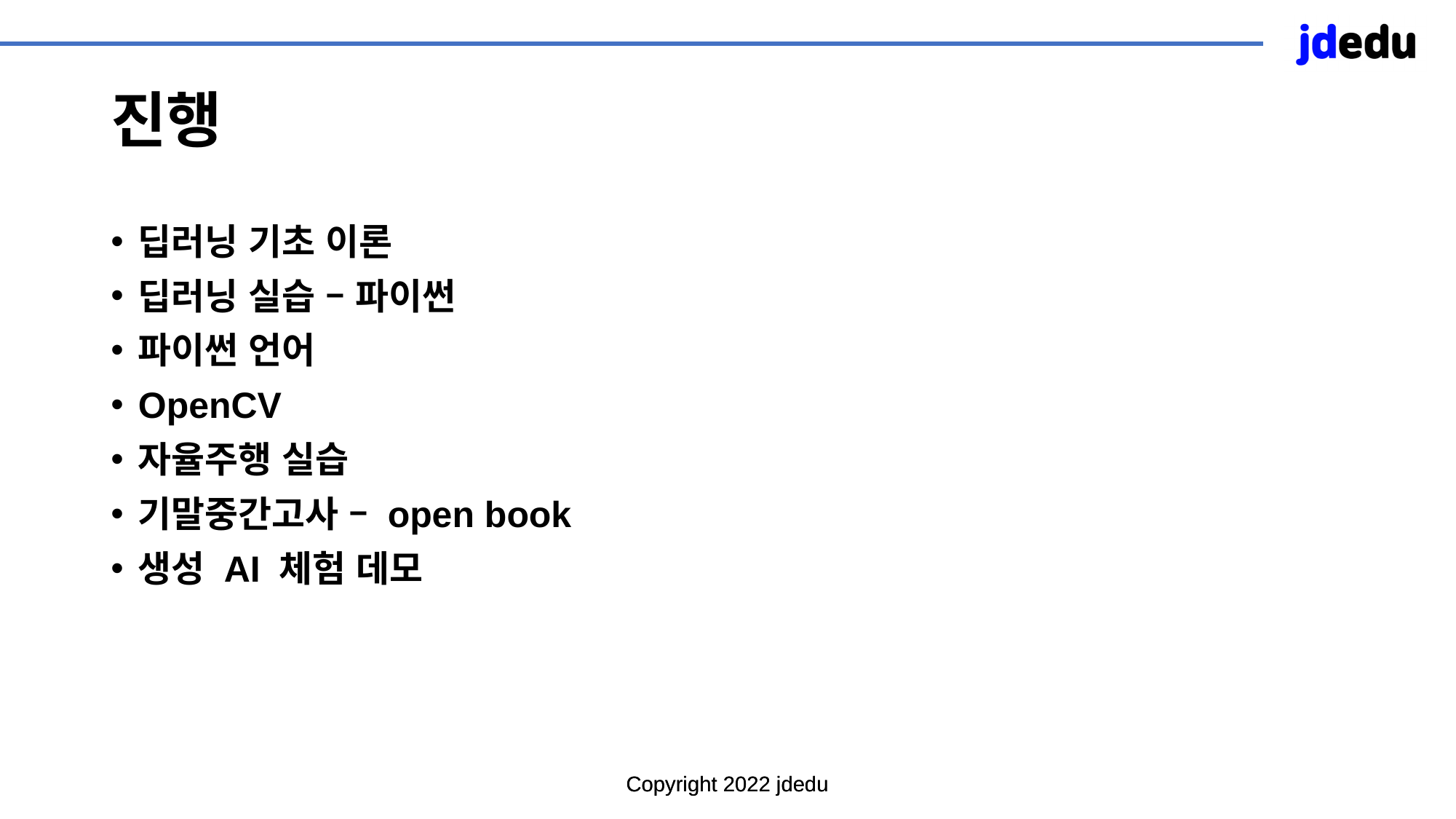

# 진행
딥러닝 기초 이론
딥러닝 실습 – 파이썬
파이썬 언어
OpenCV
자율주행 실습
기말중간고사 – open book
생성 AI 체험 데모